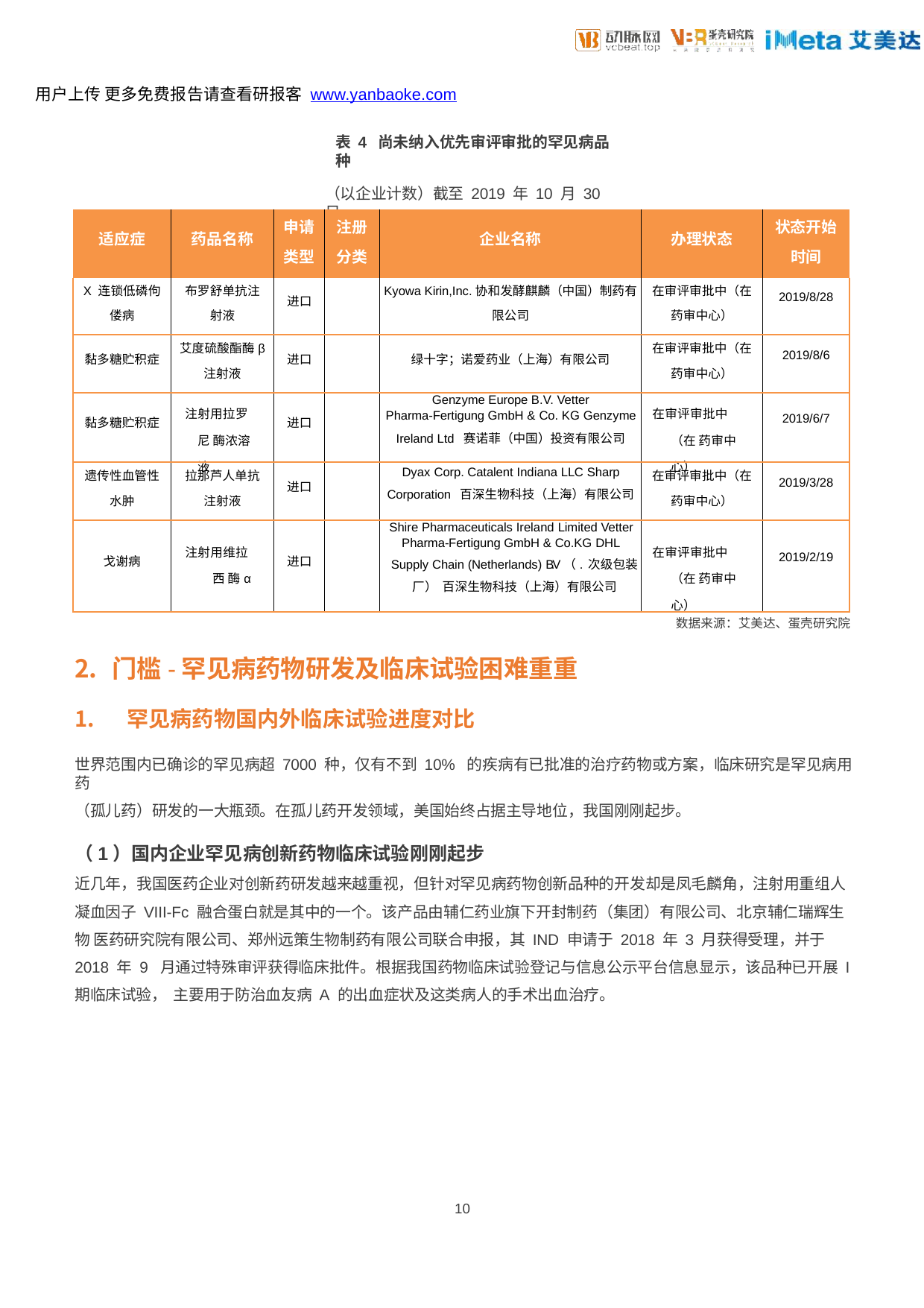

用户上传 更多免费报告请查看研报客 www.yanbaoke.com

表 4 尚未纳入优先审评审批的罕见病品种

（以企业计数）截至 2019 年 10 月 30 日
| 适应症 | 药品名称 | 申请 类型 | 注册 分类 | 企业名称 | 办理状态 | 状态开始 时间 |
| --- | --- | --- | --- | --- | --- | --- |
| X 连锁低磷佝 偻病 | 布罗舒单抗注 射液 | 进口 |  | Kyowa Kirin,Inc.协和发酵麒麟（中国）制药有 限公司 | 在审评审批中（在 药审中心） | 2019/8/28 |
| 黏多糖贮积症 | 艾度硫酸酯酶β 注射液 | 进口 |  | 绿十字；诺爱药业（上海）有限公司 | 在审评审批中（在 药审中心） | 2019/8/6 |
| 黏多糖贮积症 | 注射用拉罗尼 酶浓溶液 | 进口 |  | Genzyme Europe B.V. Vetter Pharma-Fertigung GmbH & Co. KG Genzyme Ireland Ltd 赛诺菲（中国）投资有限公司 | 在审评审批中（在 药审中心） | 2019/6/7 |
| 遗传性血管性 水肿 | 拉那芦人单抗 注射液 | 进口 |  | Dyax Corp. Catalent Indiana LLC Sharp Corporation 百深生物科技（上海）有限公司 | 在审评审批中（在 药审中心） | 2019/3/28 |
| 戈谢病 | 注射用维拉西 酶α | 进口 |  | Shire Pharmaceuticals Ireland Limited Vetter Pharma-Fertigung GmbH & Co.KG DHL Supply Chain (Netherlands) B.V（. 次级包装厂） 百深生物科技（上海）有限公司 | 在审评审批中（在 药审中心） | 2019/2/19 |
数据来源：艾美达、蛋壳研究院
门槛-罕见病药物研发及临床试验困难重重

罕见病药物国内外临床试验进度对比
世界范围内已确诊的罕见病超 7000 种，仅有不到 10% 的疾病有已批准的治疗药物或方案，临床研究是罕见病用药
（孤儿药）研发的一大瓶颈。在孤儿药开发领域，美国始终占据主导地位，我国刚刚起步。

（1）国内企业罕见病创新药物临床试验刚刚起步
近几年，我国医药企业对创新药研发越来越重视，但针对罕见病药物创新品种的开发却是凤毛麟角，注射用重组人 凝血因子 VIII-Fc 融合蛋白就是其中的一个。该产品由辅仁药业旗下开封制药（集团）有限公司、北京辅仁瑞辉生物 医药研究院有限公司、郑州远策生物制药有限公司联合申报，其 IND 申请于 2018 年 3 月获得受理，并于 2018 年 9  月通过特殊审评获得临床批件。根据我国药物临床试验登记与信息公示平台信息显示，该品种已开展 I 期临床试验，  主要用于防治血友病 A 的出血症状及这类病人的手术出血治疗。
10